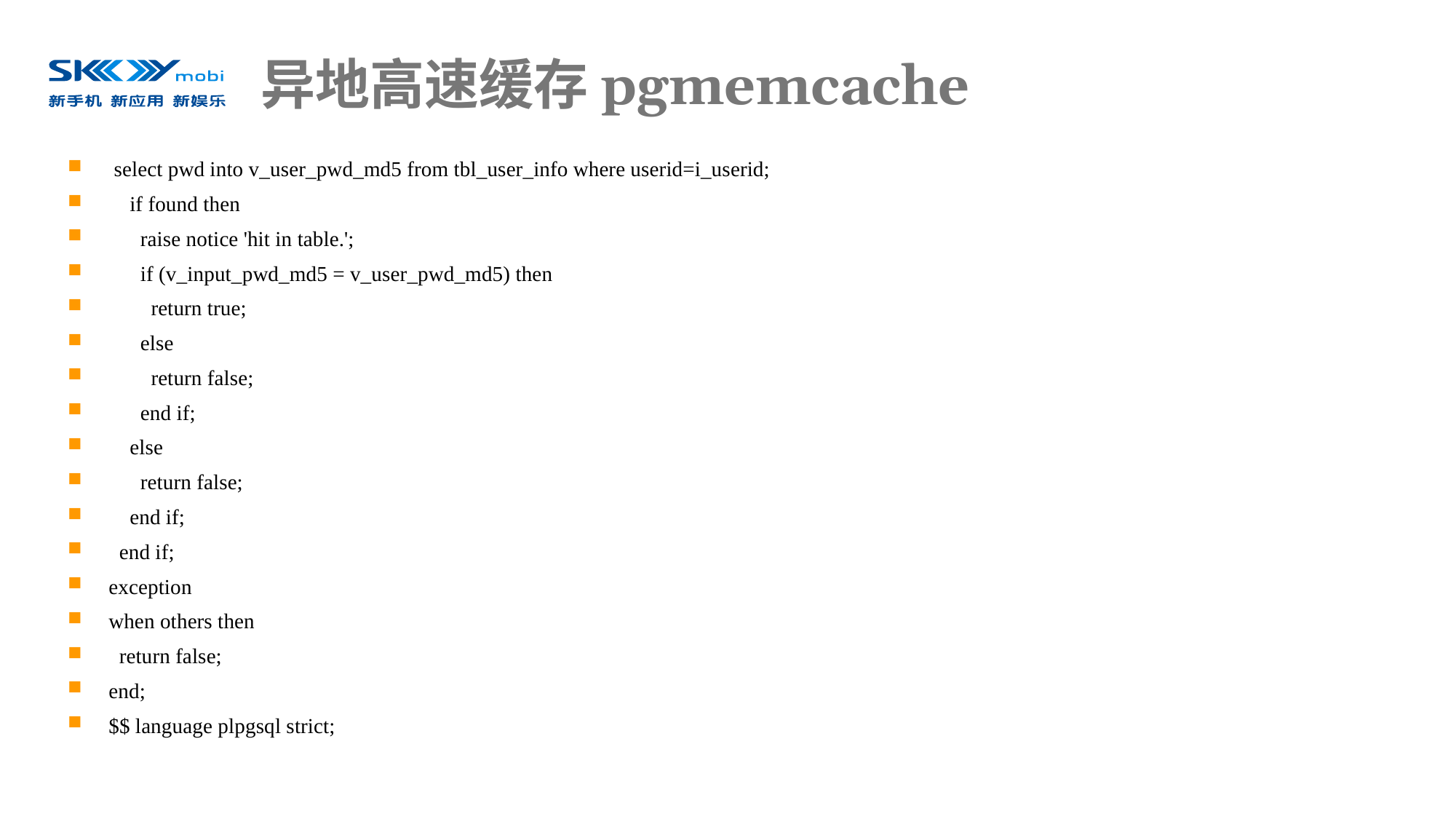

# 异地高速缓存pgmemcache
 select pwd into v_user_pwd_md5 from tbl_user_info where userid=i_userid;
    if found then
      raise notice 'hit in table.';
      if (v_input_pwd_md5 = v_user_pwd_md5) then
        return true;
      else
        return false;
      end if;
    else
      return false;
    end if;
  end if;
exception
when others then
  return false;
end;
$$ language plpgsql strict;